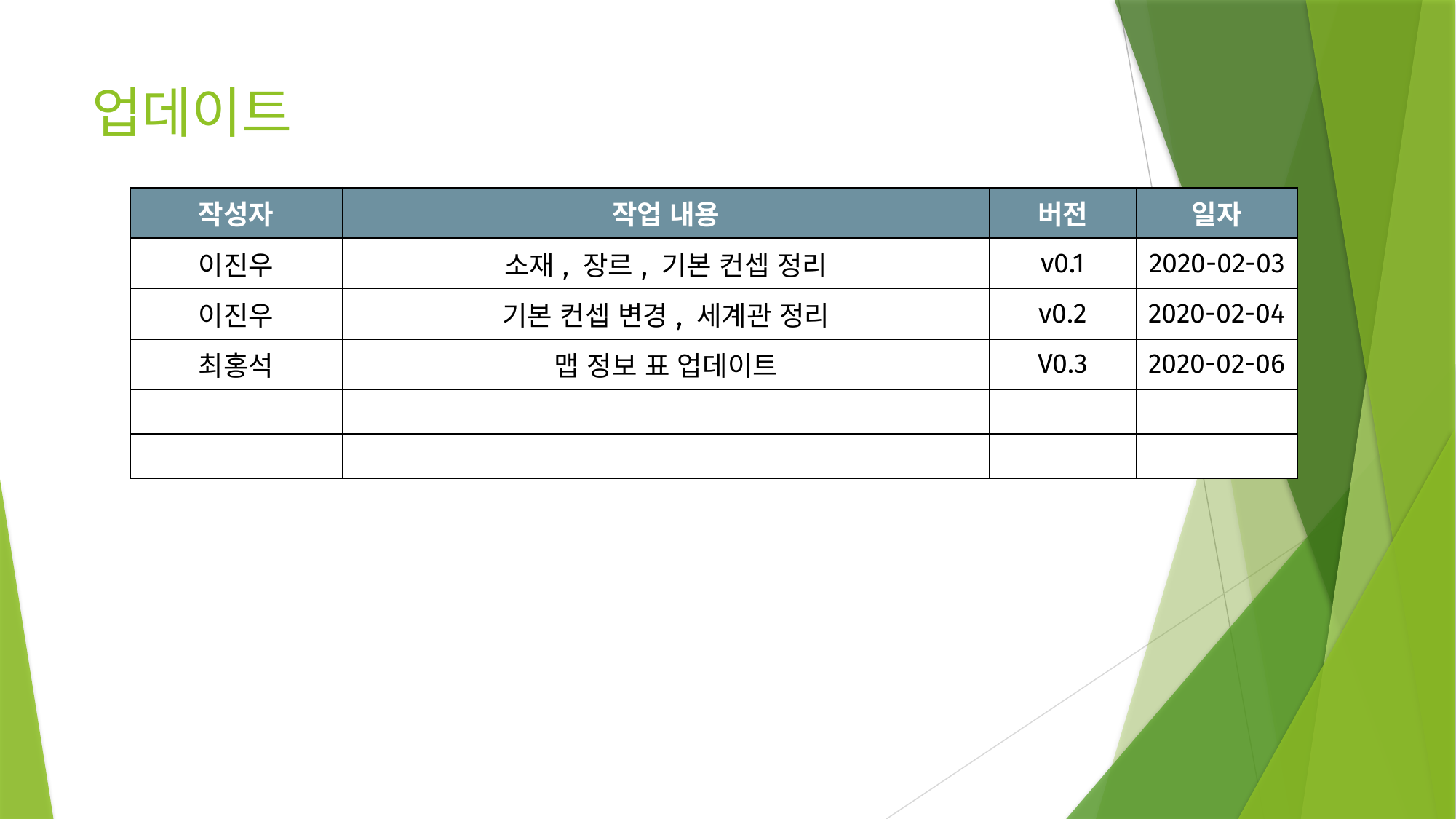

# 업데이트
| 작성자 | 작업 내용 | 버전 | 일자 |
| --- | --- | --- | --- |
| 이진우 | 소재, 장르, 기본 컨셉 정리 | v0.1 | 2020-02-03 |
| 이진우 | 기본 컨셉 변경, 세계관 정리 | v0.2 | 2020-02-04 |
| 최홍석 | 맵 정보 표 업데이트 | V0.3 | 2020-02-06 |
|  |  |  |  |
|  |  |  |  |